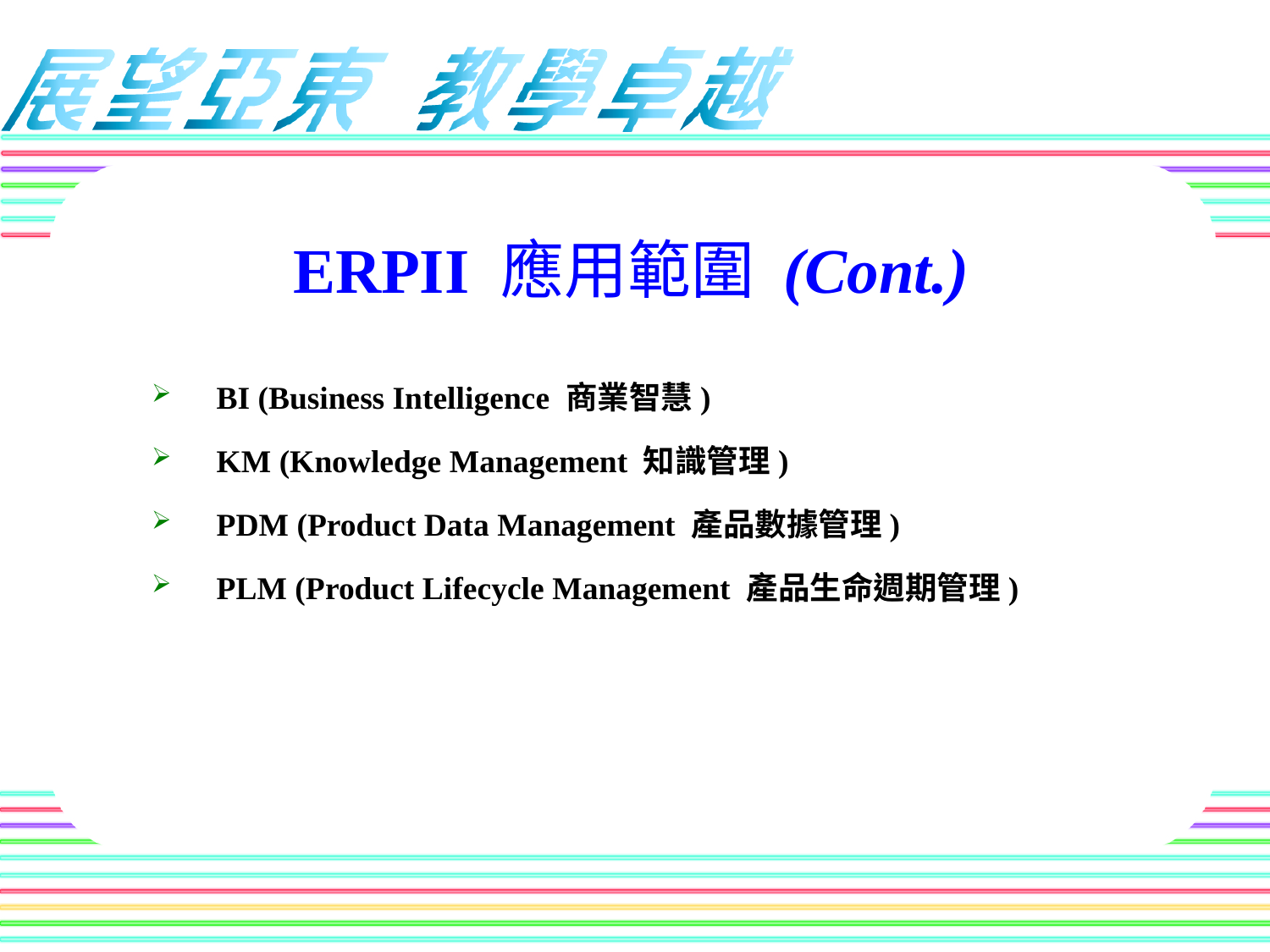

# ERPII 應用範圍 (Cont.)
BI (Business Intelligence 商業智慧)
KM (Knowledge Management 知識管理)
PDM (Product Data Management 產品數據管理)
PLM (Product Lifecycle Management 產品生命週期管理)